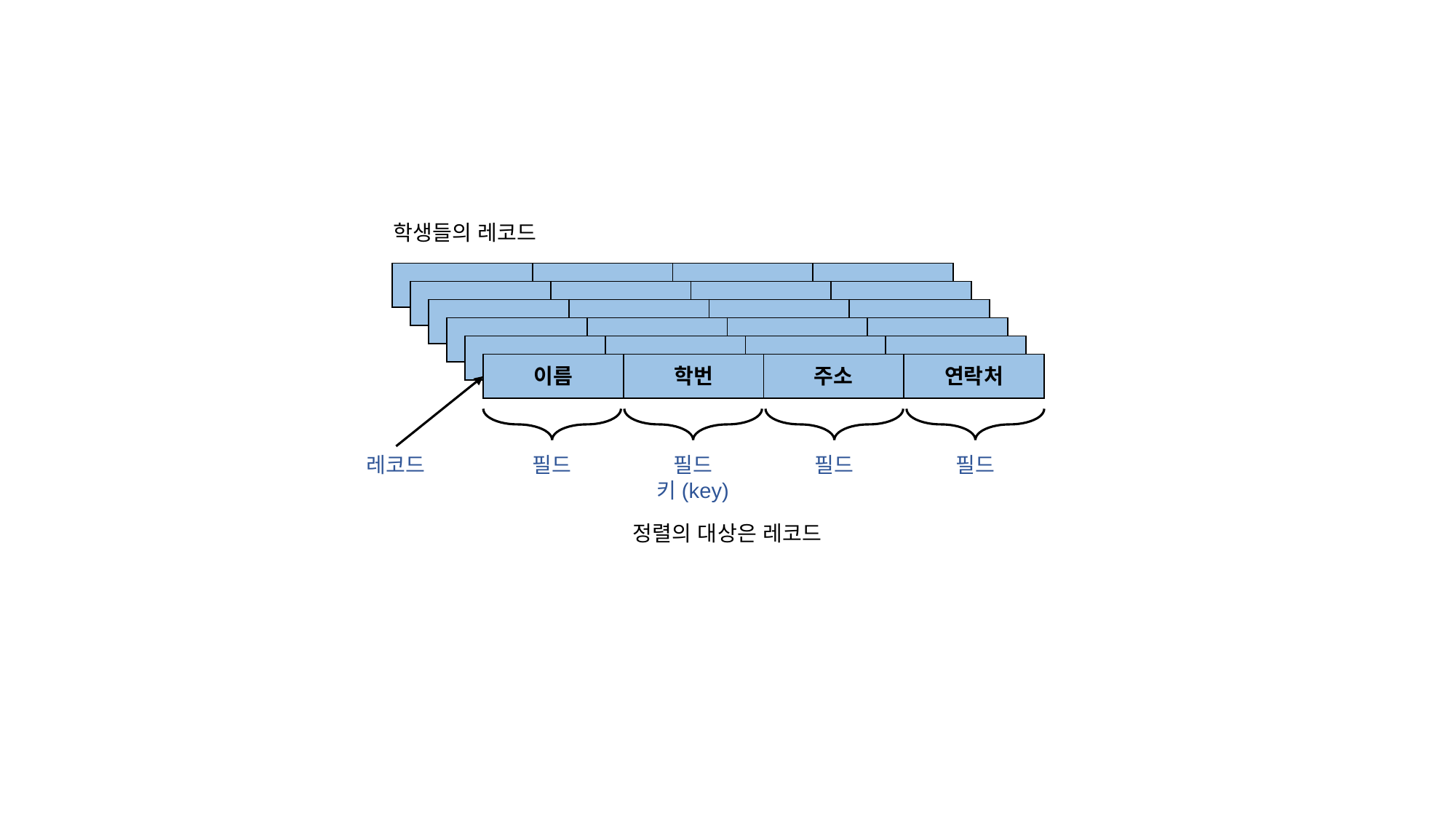

학생들의 레코드
|  |  |  |  |
| --- | --- | --- | --- |
|  |  |  |  |
| --- | --- | --- | --- |
|  |  |  |  |
| --- | --- | --- | --- |
|  |  |  |  |
| --- | --- | --- | --- |
|  |  |  |  |
| --- | --- | --- | --- |
| 이름 | 학번 | 주소 | 연락처 |
| --- | --- | --- | --- |

레코드
필드
필드
키(key)
필드
필드
정렬의 대상은 레코드